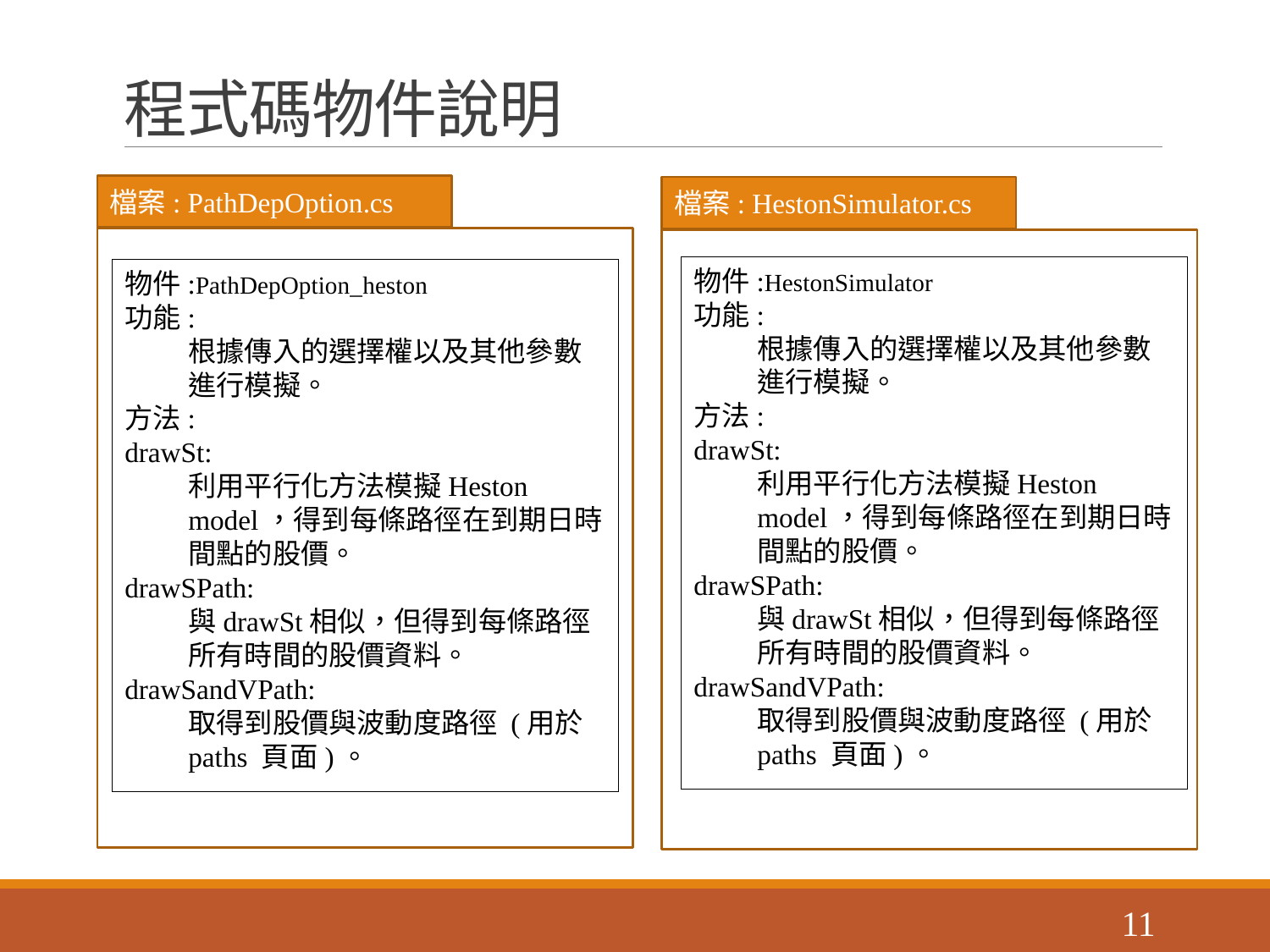

# 程式碼物件說明
檔案: PathDepOption.cs

檔案: HestonSimulator.cs

物件:HestonSimulator
功能:
根據傳入的選擇權以及其他參數進行模擬。
方法:
drawSt:
利用平行化方法模擬Heston model，得到每條路徑在到期日時間點的股價。
drawSPath:
與drawSt相似，但得到每條路徑所有時間的股價資料。
drawSandVPath:
取得到股價與波動度路徑 (用於 paths 頁面)。

物件:PathDepOption_heston
功能:
根據傳入的選擇權以及其他參數進行模擬。
方法:
drawSt:
利用平行化方法模擬Heston model，得到每條路徑在到期日時間點的股價。
drawSPath:
與drawSt相似，但得到每條路徑所有時間的股價資料。
drawSandVPath:
取得到股價與波動度路徑 (用於 paths 頁面)。

11